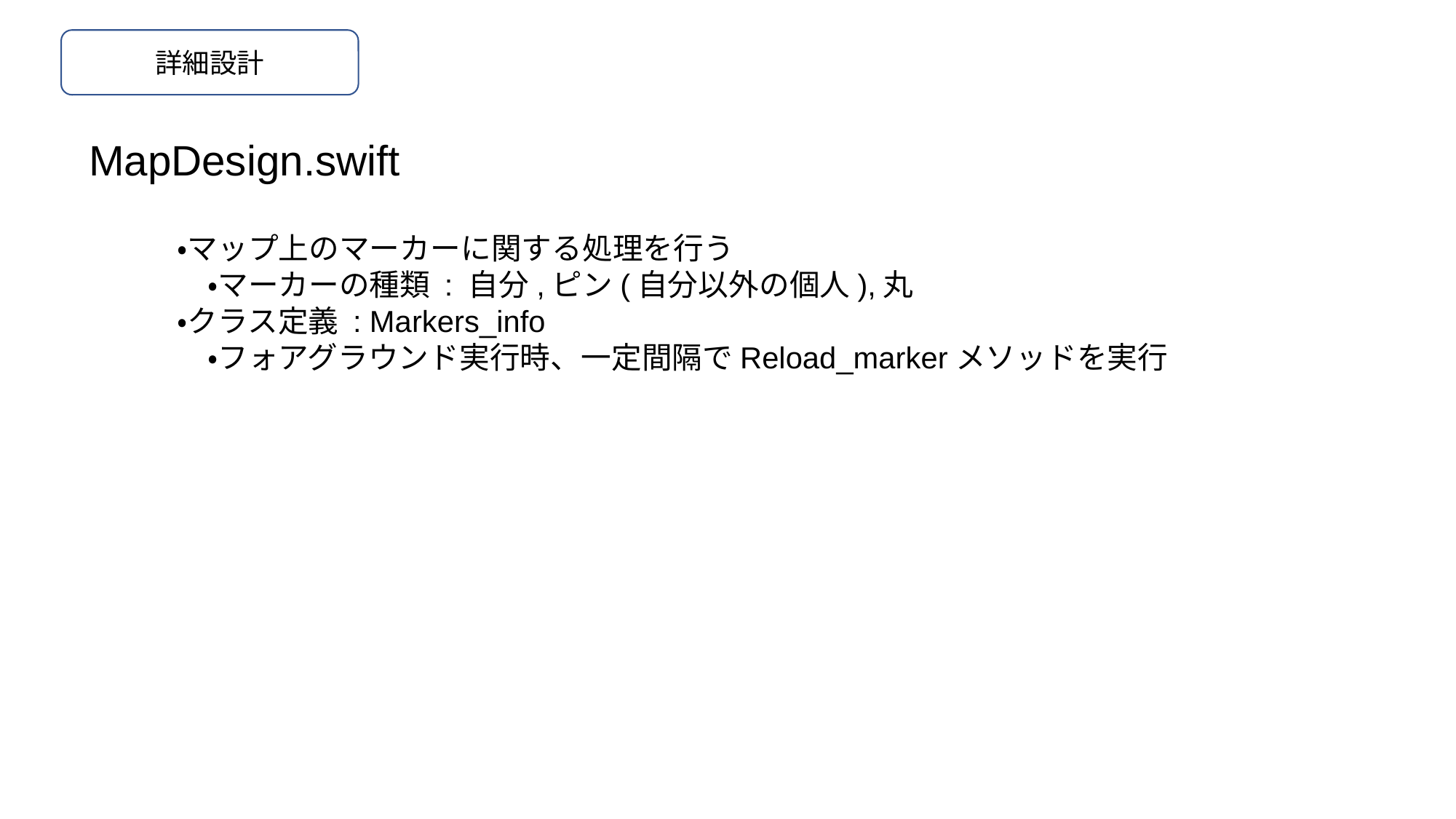

詳細設計
MapDesign.swift
・マップ上のマーカーに関する処理を行う
　・マーカーの種類 : 自分,ピン(自分以外の個人),丸
・クラス定義 : Markers_info
　・フォアグラウンド実行時、一定間隔でReload_markerメソッドを実行